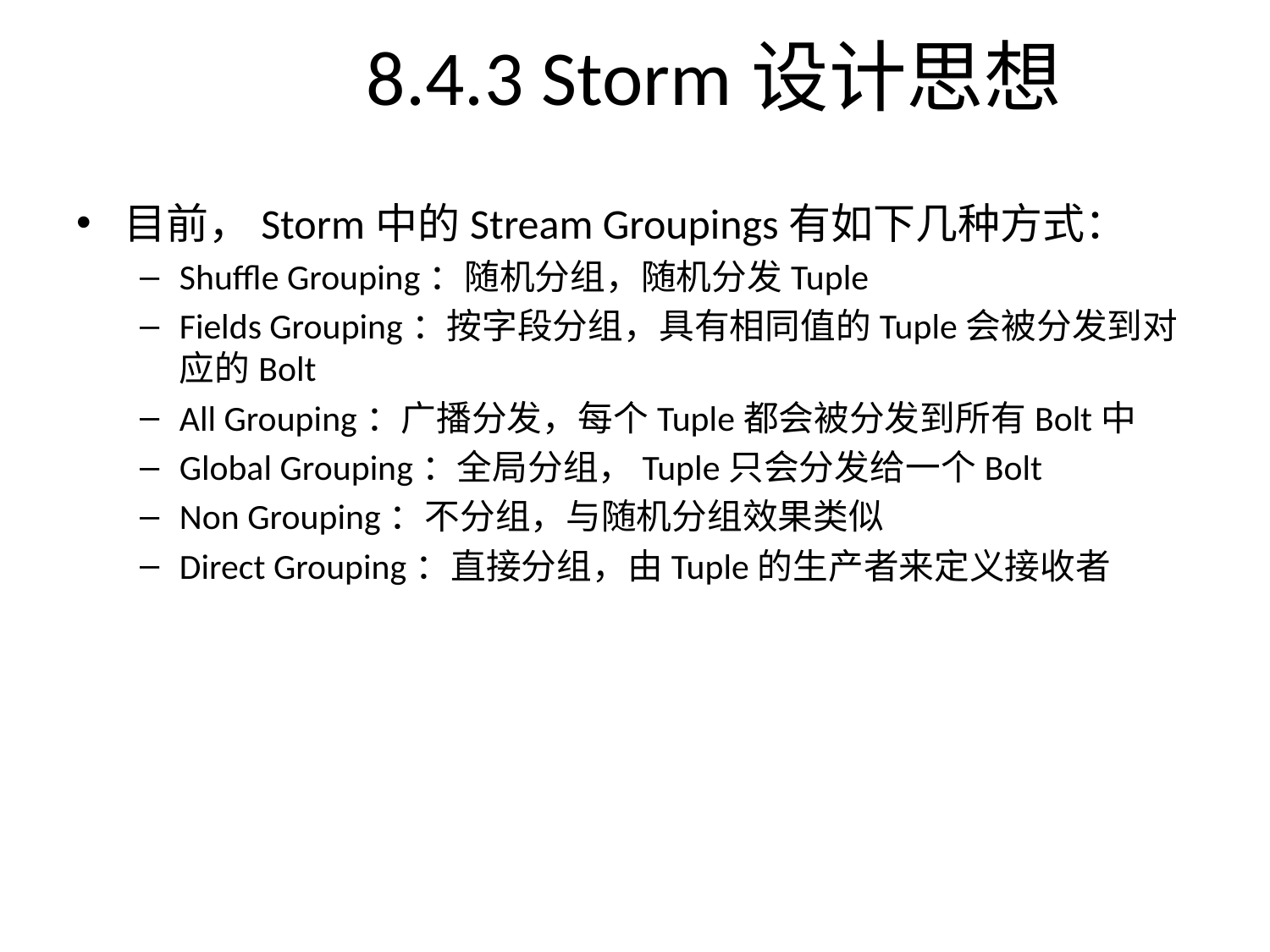

8.4.3 Storm设计思想
# 目前，Storm中的Stream Groupings有如下几种方式：
Shuffle Grouping：随机分组，随机分发Tuple
Fields Grouping：按字段分组，具有相同值的Tuple会被分发到对应的Bolt
All Grouping：广播分发，每个Tuple都会被分发到所有Bolt中
Global Grouping：全局分组，Tuple只会分发给一个Bolt
Non Grouping：不分组，与随机分组效果类似
Direct Grouping：直接分组，由Tuple的生产者来定义接收者